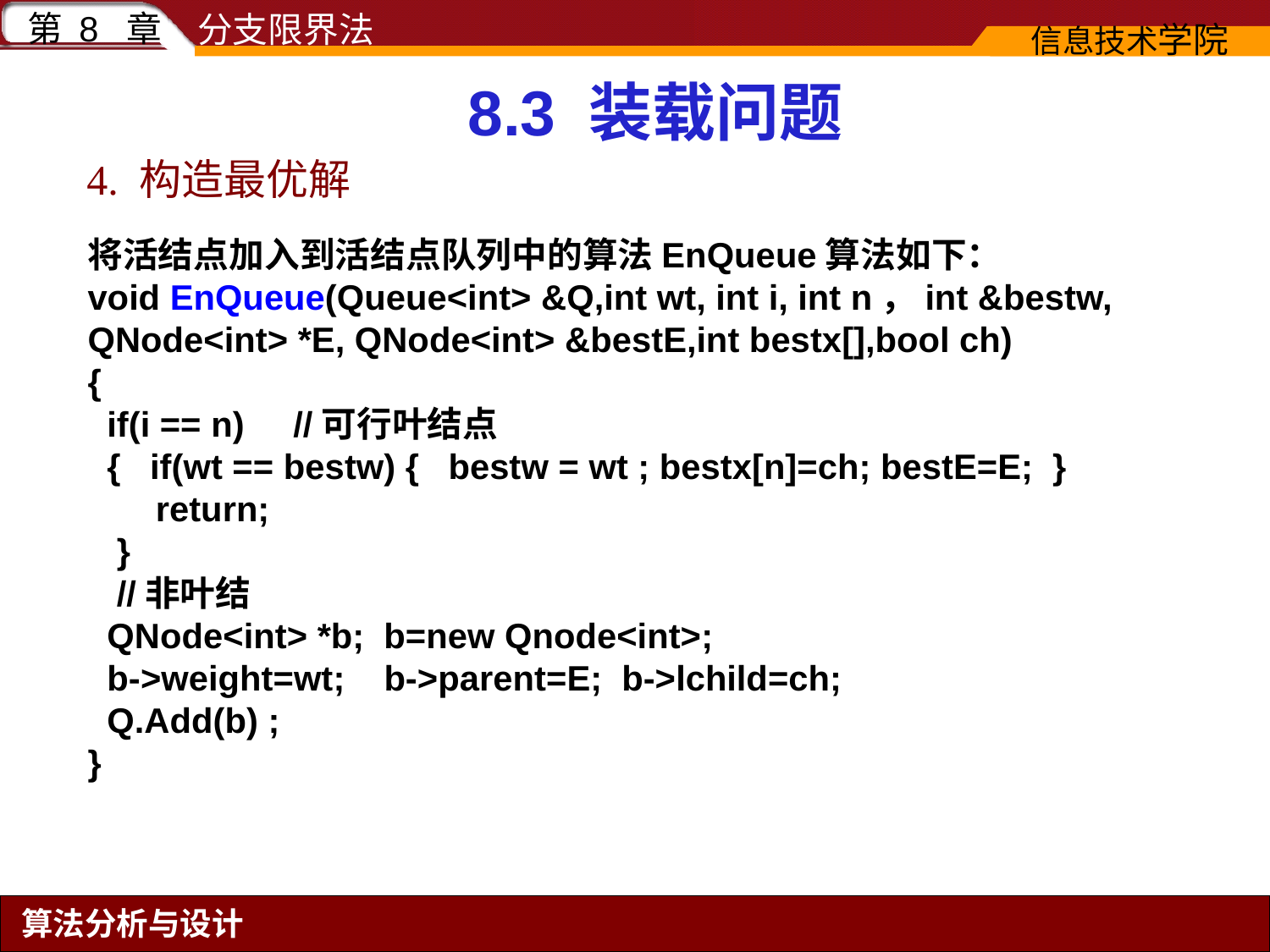

# 8.3 装载问题
4. 构造最优解
将活结点加入到活结点队列中的算法EnQueue算法如下：
void EnQueue(Queue<int> &Q,int wt, int i, int n，int &bestw, QNode<int> *E, QNode<int> &bestE,int bestx[],bool ch)
{
  if(i == n)     //可行叶结点
  {   if(wt == bestw) {   bestw = wt ; bestx[n]=ch; bestE=E;  }
       return;
   }
   //非叶结
  QNode<int> *b;  b=new Qnode<int>;
  b->weight=wt;    b->parent=E;  b->lchild=ch;
  Q.Add(b) ;
}